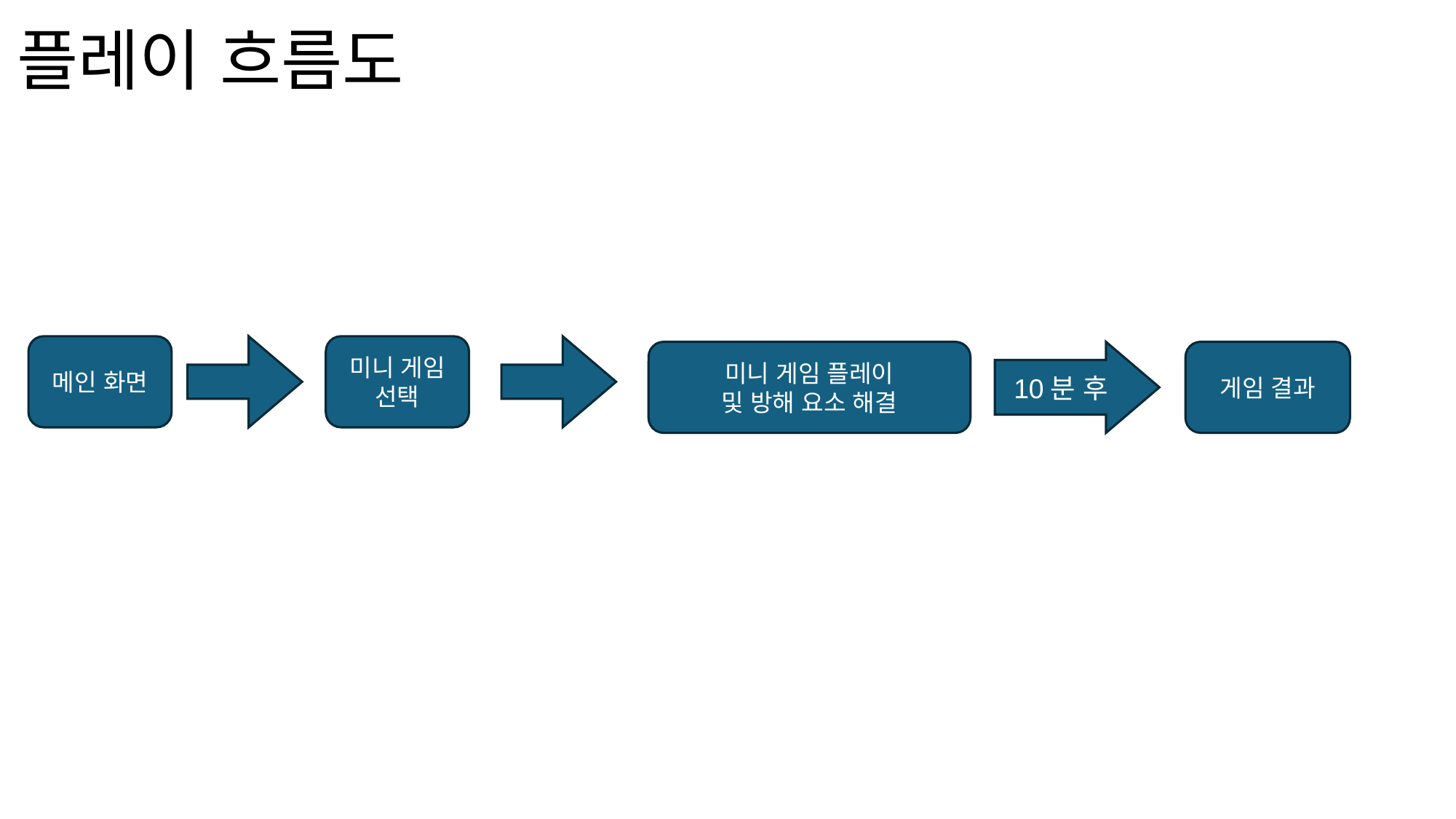

# 플레이 흐름도

미니 게임 선택
메인 화면
미니 게임 플레이
및 방해 요소 해결
게임 결과
10분 후